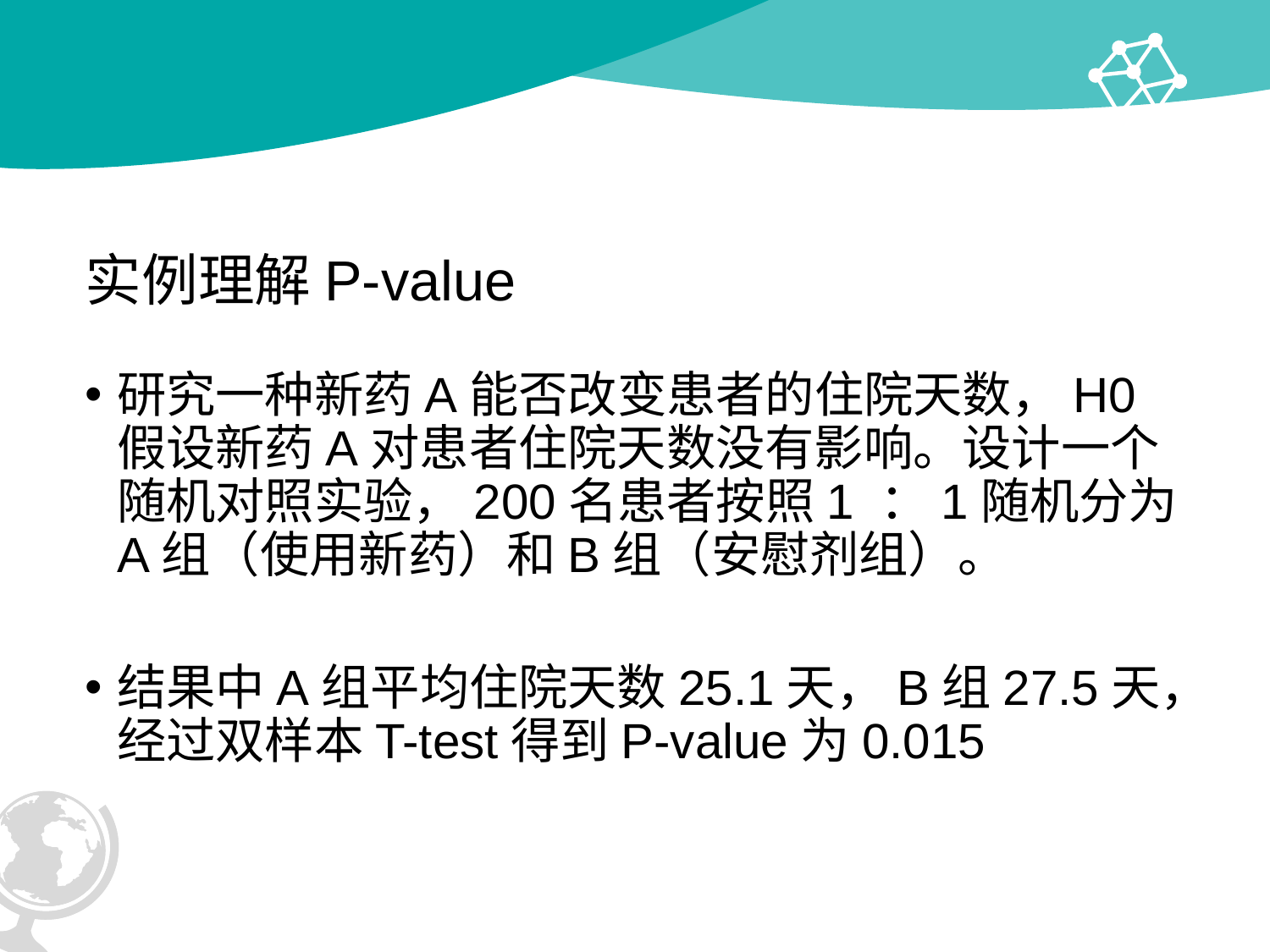

实例理解P-value

研究一种新药A能否改变患者的住院天数，H0假设新药A对患者住院天数没有影响。设计一个随机对照实验，200名患者按照1 ：1随机分为A组（使用新药）和B组（安慰剂组）。

结果中A组平均住院天数25.1天，B组27.5天，经过双样本T-test得到P-value为0.015